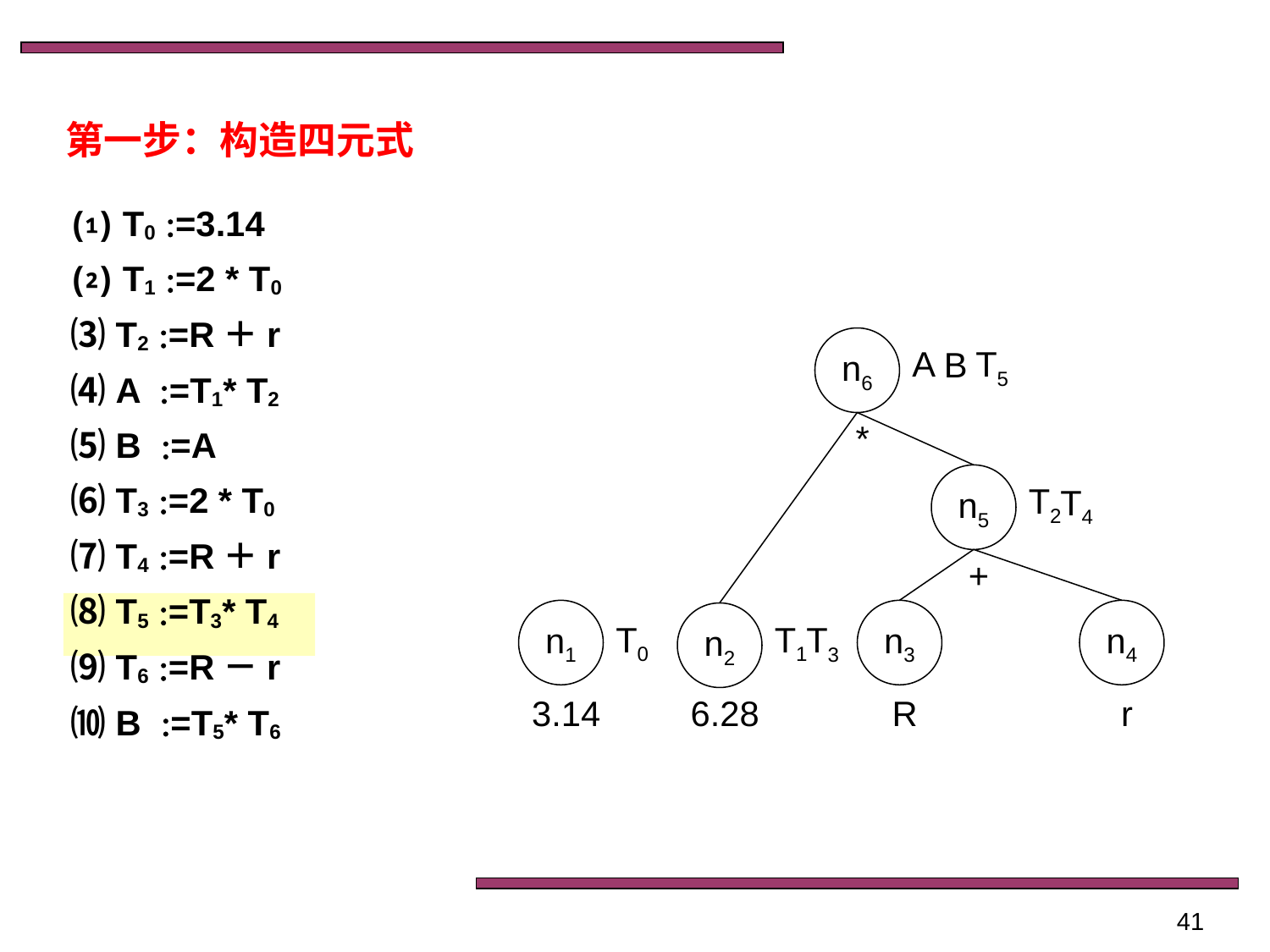

第一步：构造四元式
⑴ T0 :=3.14
⑵ T1 :=2 * T0
⑶ T2 :=R＋r
⑷ A  :=T1* T2
⑸ B  :=A
⑹ T3 :=2 * T0
⑺ T4 :=R＋r
⑻ T5 :=T3* T4
⑼ T6 :=R－r
⑽ B  :=T5* T6
n6
A
T5
B
*
n5
T2
T4
+

n1
n3
n4
n2
T0
T1
T3
3.14
6.28
R
r
41